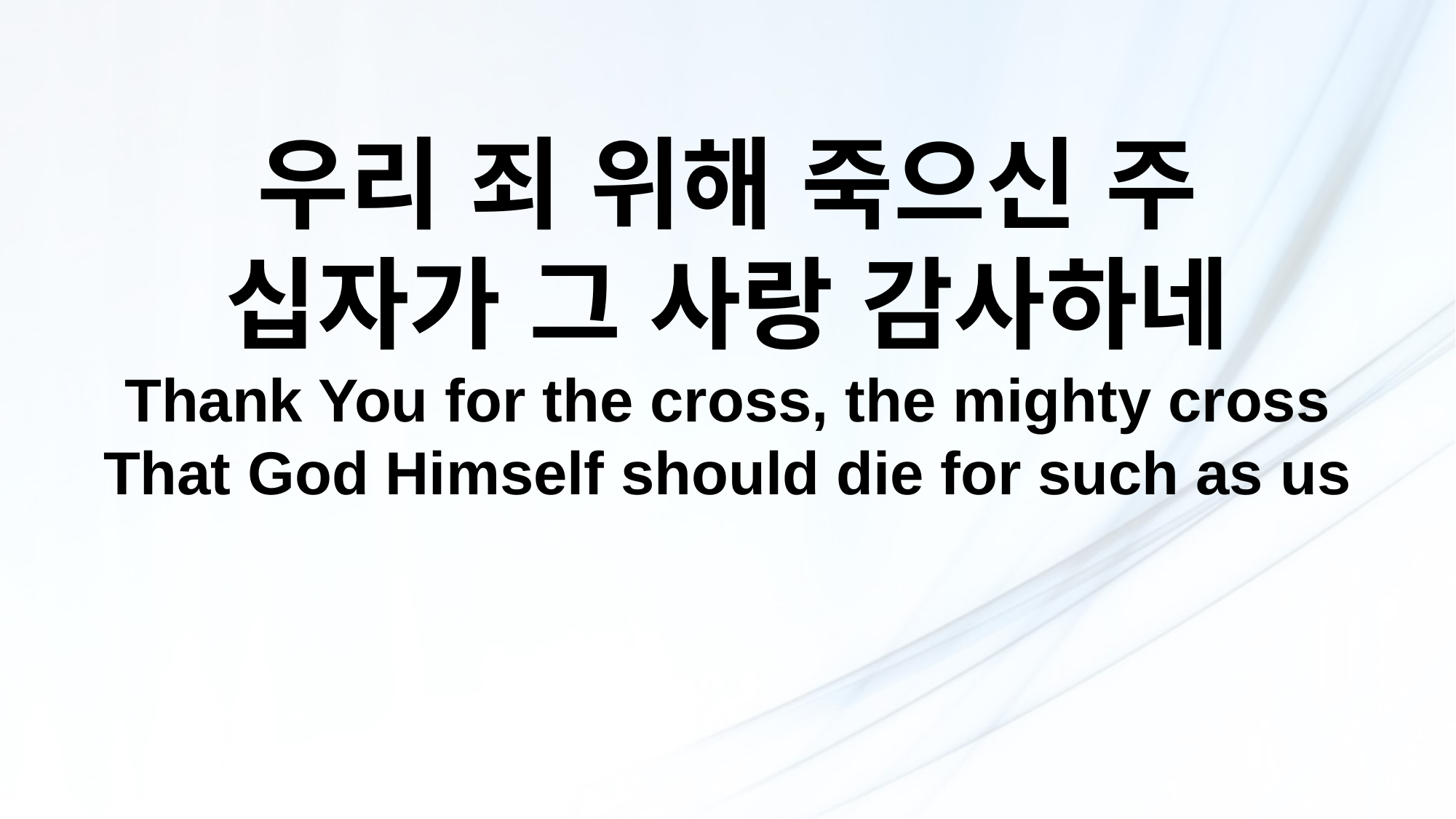

우리 죄 위해 죽으신 주
십자가 그 사랑 감사하네
Thank You for the cross, the mighty cross
That God Himself should die for such as us